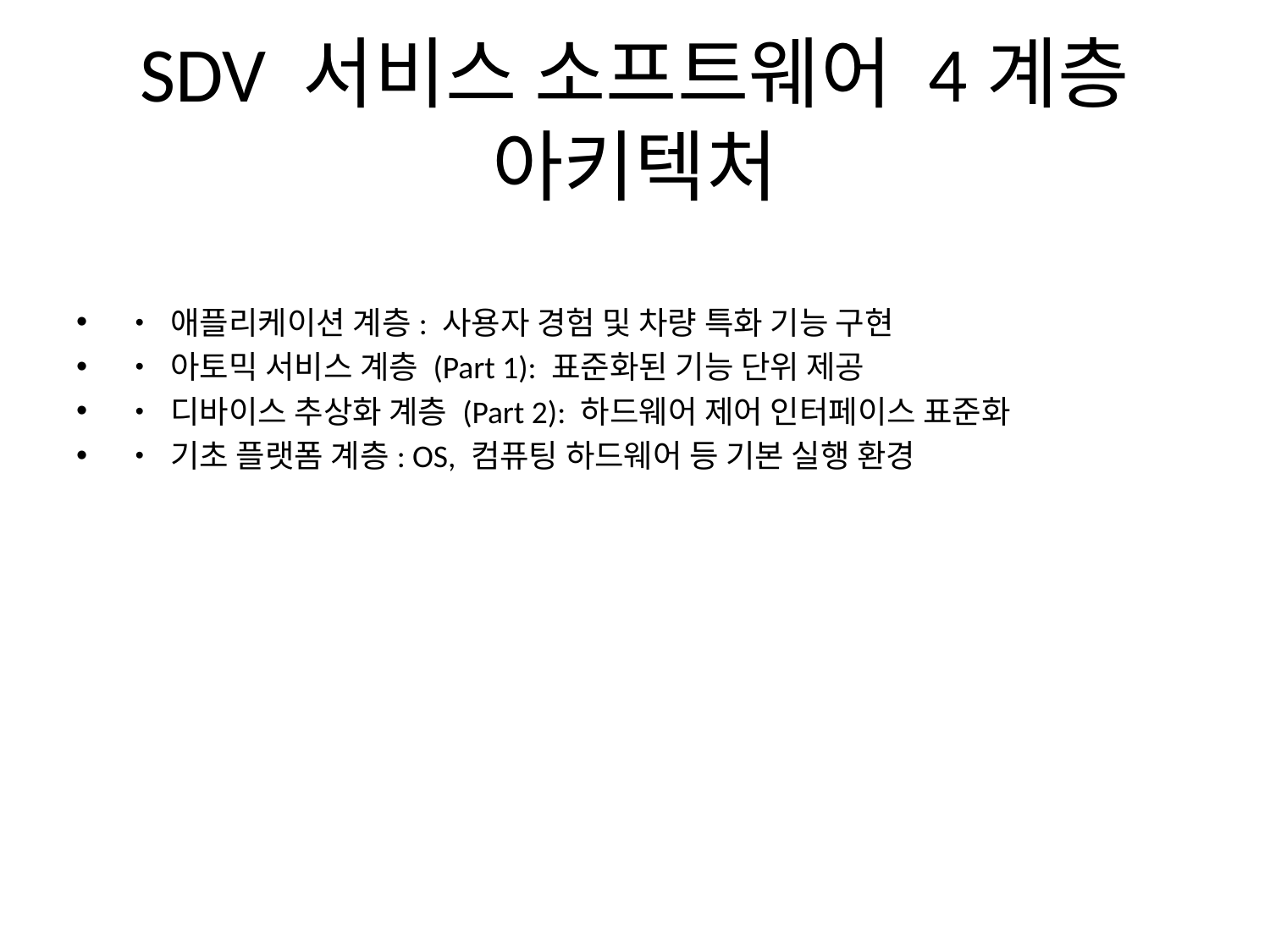

# SDV 서비스 소프트웨어 4계층 아키텍처

• 애플리케이션 계층: 사용자 경험 및 차량 특화 기능 구현
• 아토믹 서비스 계층 (Part 1): 표준화된 기능 단위 제공
• 디바이스 추상화 계층 (Part 2): 하드웨어 제어 인터페이스 표준화
• 기초 플랫폼 계층: OS, 컴퓨팅 하드웨어 등 기본 실행 환경